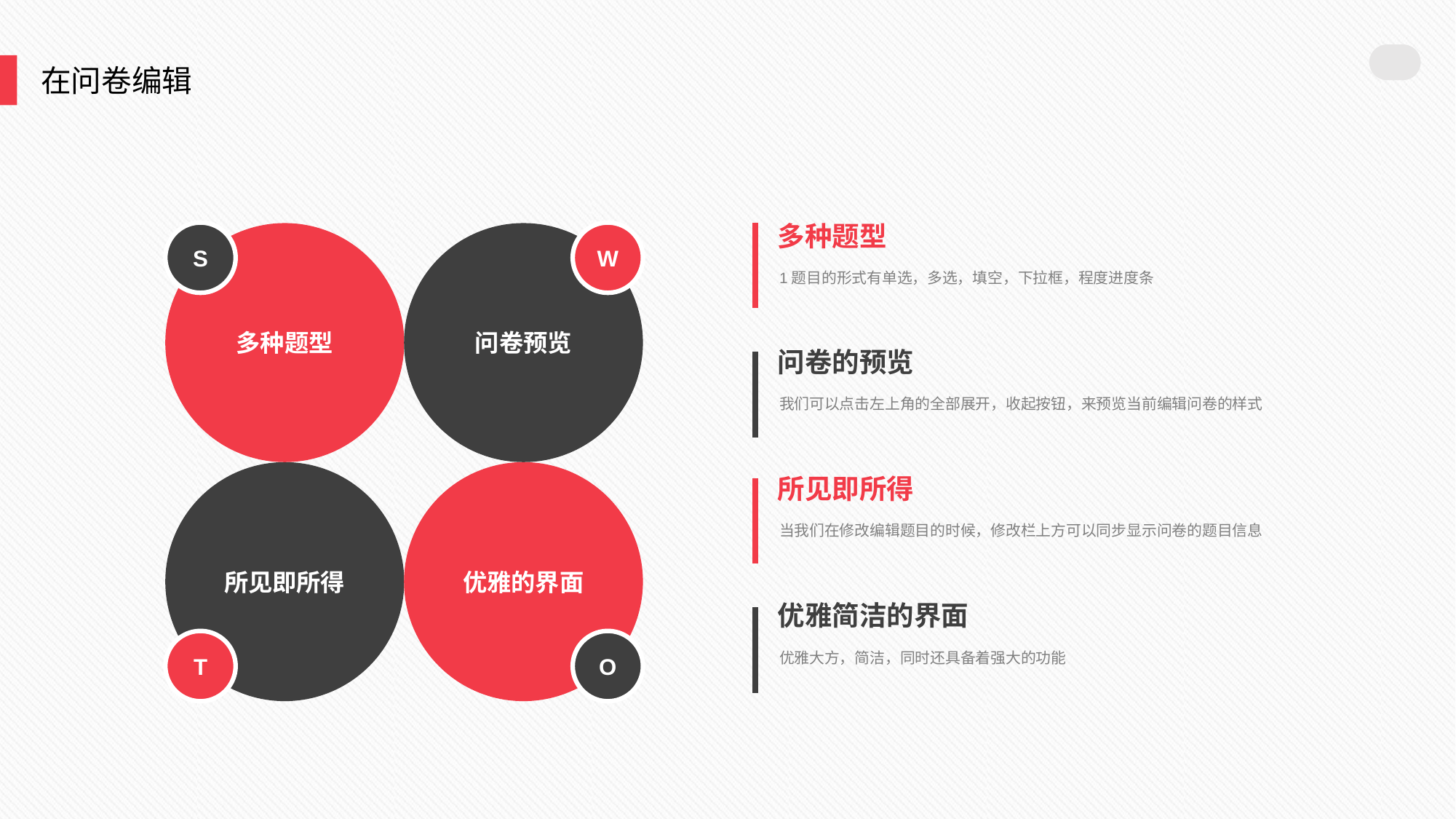

8
在问卷编辑
S
W
多种题型
多种题型
问卷预览
1题目的形式有单选，多选，填空，下拉框，程度进度条
问卷的预览
我们可以点击左上角的全部展开，收起按钮，来预览当前编辑问卷的样式
所见即所得
优雅的界面
所见即所得
当我们在修改编辑题目的时候，修改栏上方可以同步显示问卷的题目信息
优雅简洁的界面
T
O
优雅大方，简洁，同时还具备着强大的功能